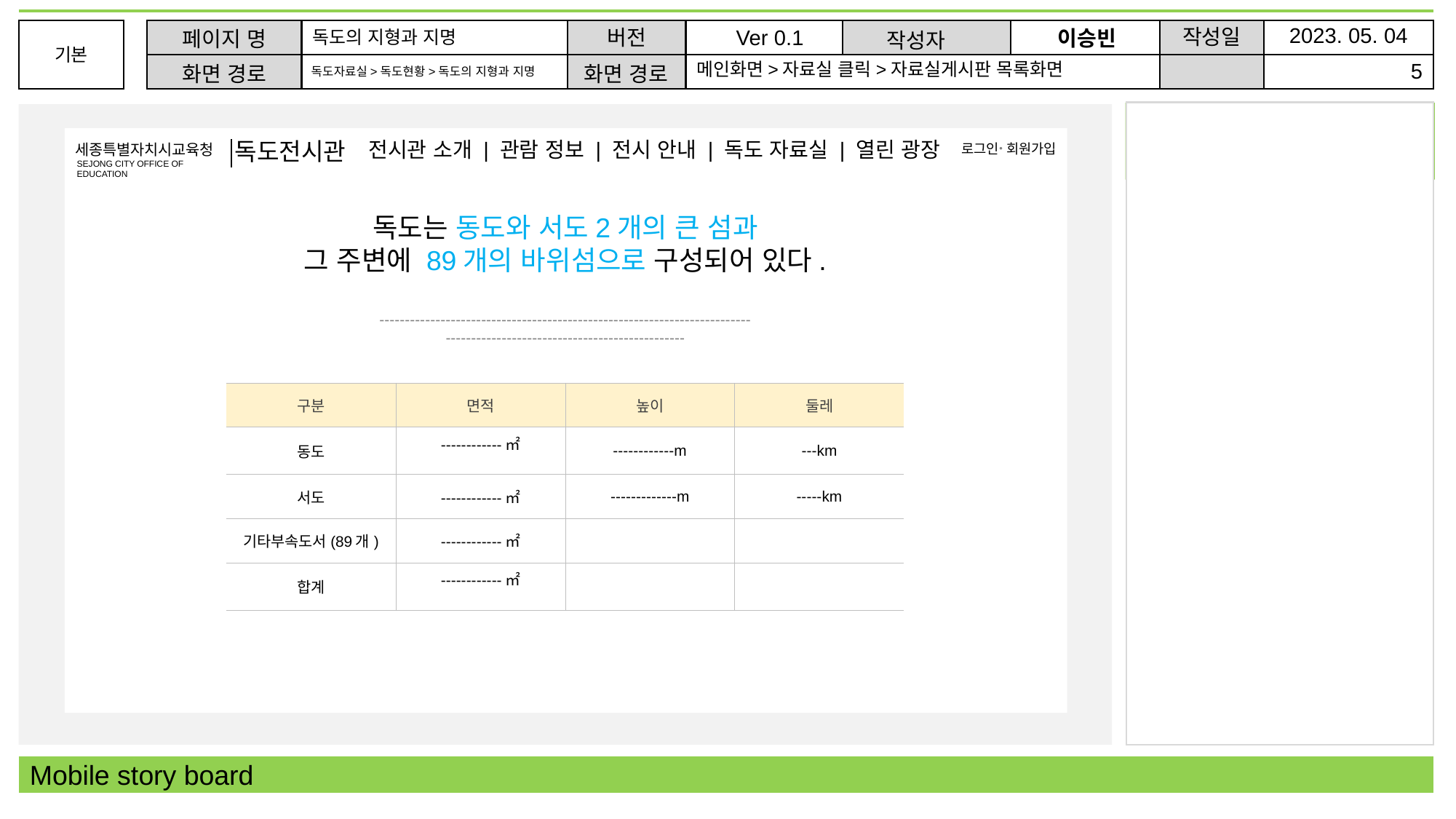

2023. 05. 04
작성일
Ver 0.1
버전
이승빈
페이지 명

기본

기본
독도의 지형과 지명
작성자
기본
5
메인화면>자료실 클릭>자료실게시판 목록화면
화면 경로
화면 경로
독도자료실>독도현황>독도의 지형과 지명
기본

기본
화면 설명
기본
독도전시관
전시관 소개 | 관람 정보 | 전시 안내 | 독도 자료실 | 열린 광장
세종특별자치시교육청
로그인  회원가입
●

SEJONG CITY OFFICE OF EDUCATION

1.  검색기능 사용
   가. 검색 조건 선택
   -클릭 시 드롭 다운 리스트 생성
     1) 기본값 ‘제목‘
     2) 선택항목
          -제목
          -내용
          -작성자
    나.검색창 검색어 입력
    다.검색버튼 클릭

    -검색조건과 검색어에 알맞은 결과가 존재하는 경우 해당 결과가 목록으로 표출

 2.  게시판 리스트에서 해당 게시물 선택 시
      해당 데이터의 상세화면으로 이동

 3.  관라자가 해당 게시글에 답변 완료 시 답
      변 여부란에 답변 완료 이미지 생성

 4.  사용자가 게시판 게시글을 클릭할 때마다
      조회수 데이터 증가
독도는 동도와 서도2개의 큰 섬과
그 주변에 89개의 바위섬으로 구성되어 있다.
-------------------------------------------------------------------------
-----------------------------------------------
| 구분 | 면적 | 높이 | 둘레 |
| --- | --- | --- | --- |
| 동도 | ------------㎡ | ------------m | ---km |
| 서도 | ------------㎡ | -------------m | -----km |
| 기타부속도서(89개) | ------------㎡ |  |  |
| 합계 | ------------㎡ |  |  |

Mobile story board